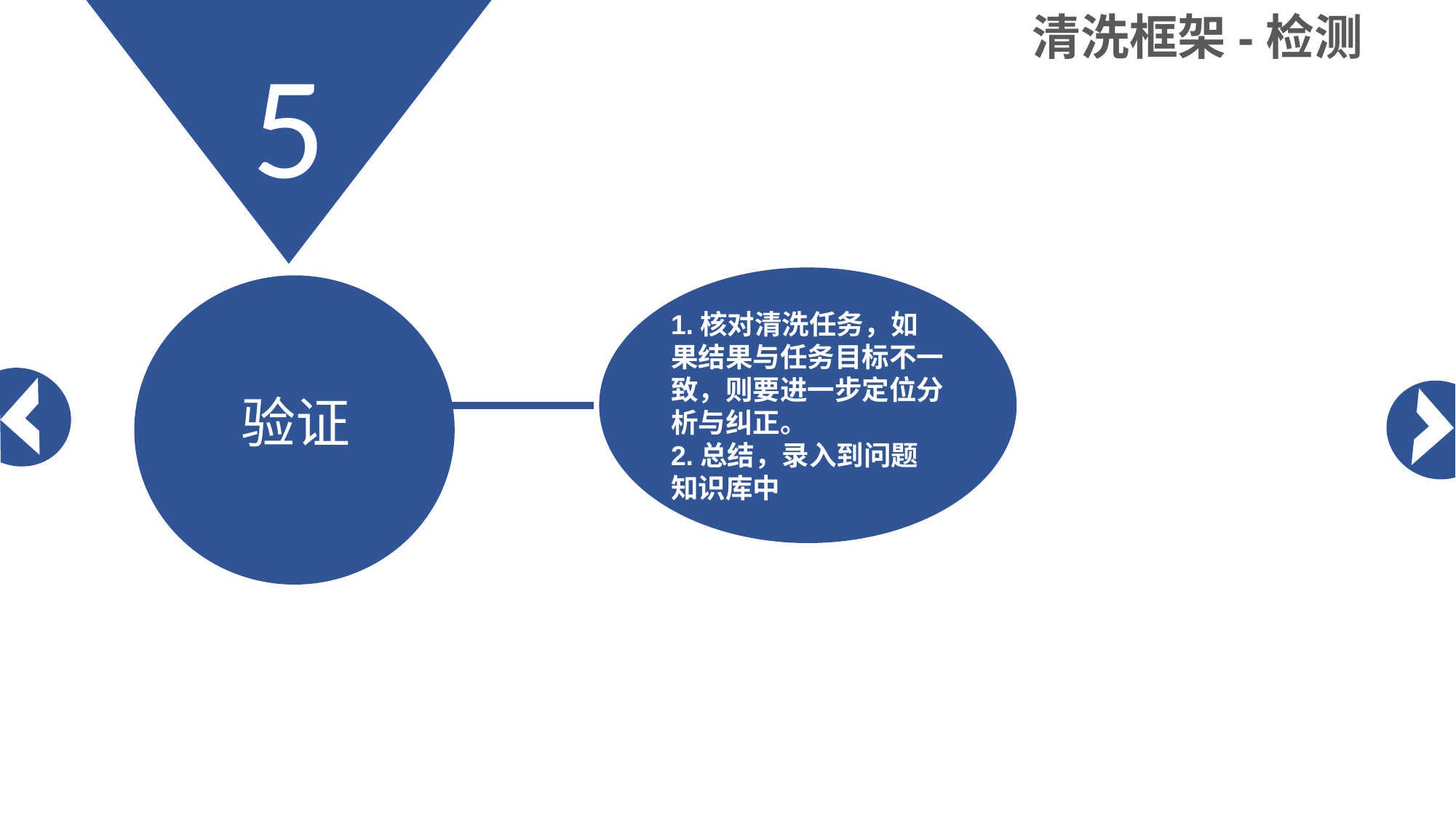

清洗框架-检测
5

1.核对清洗任务，如果结果与任务目标不一致，则要进一步定位分析与纠正。
2.总结，录入到问题知识库中

  验证